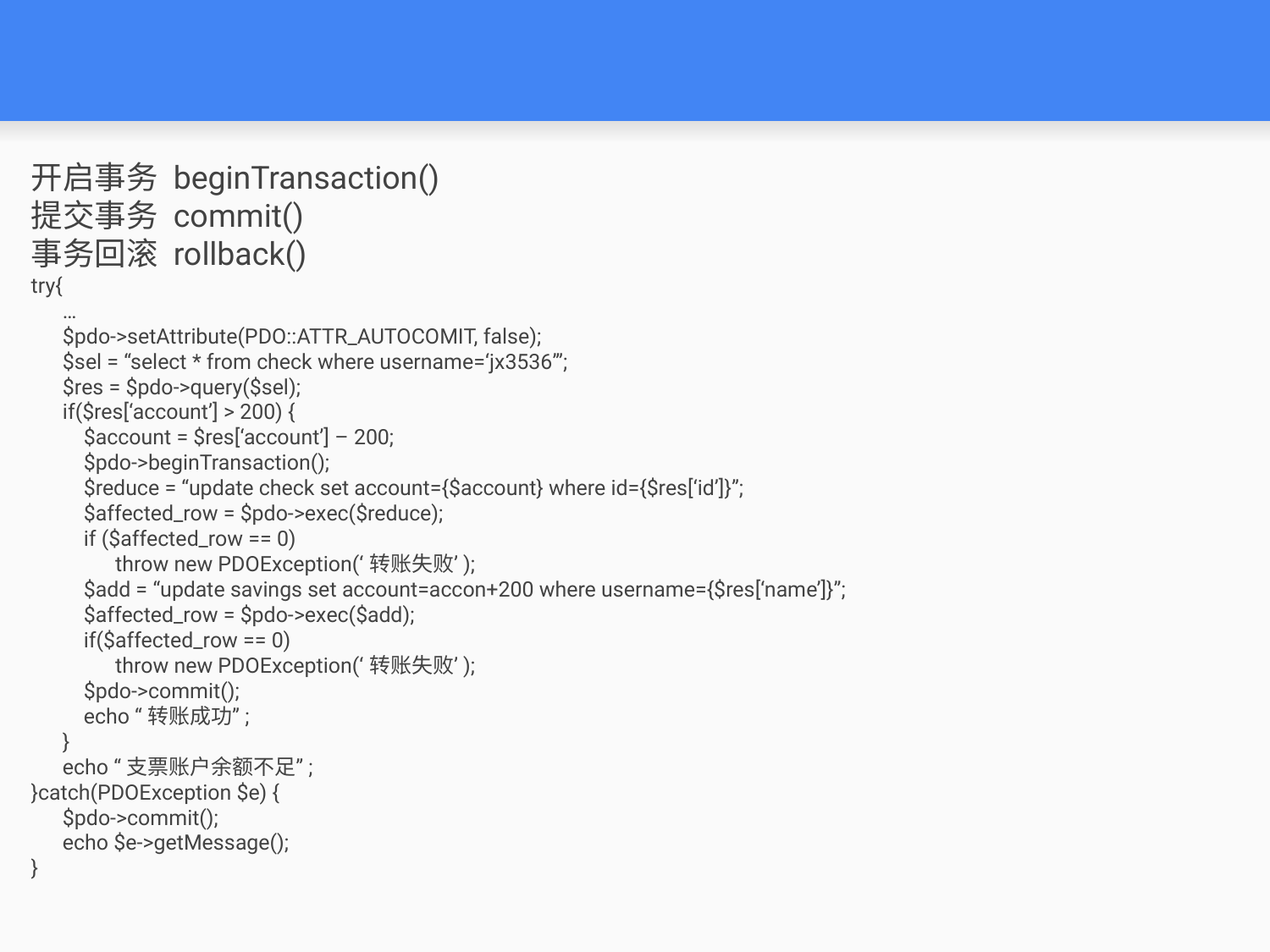

# 开启事务 beginTransaction() 提交事务 commit() 事务回滚 rollback() try{ … $pdo->setAttribute(PDO::ATTR_AUTOCOMIT, false); $sel = “select * from check where username=‘jx3536’”; $res = $pdo->query($sel); if($res[‘account’] > 200) { $account = $res[‘account’] – 200; $pdo->beginTransaction(); $reduce = “update check set account={$account} where id={$res[‘id’]}”; $affected_row = $pdo->exec($reduce); if ($affected_row == 0) throw new PDOException(‘转账失败’); $add = “update savings set account=accon+200 where username={$res[‘name’]}”; $affected_row = $pdo->exec($add); if($affected_row == 0) throw new PDOException(‘转账失败’); $pdo->commit(); echo “转账成功”; } echo “支票账户余额不足”; }catch(PDOException $e) { $pdo->commit(); echo $e->getMessage(); }